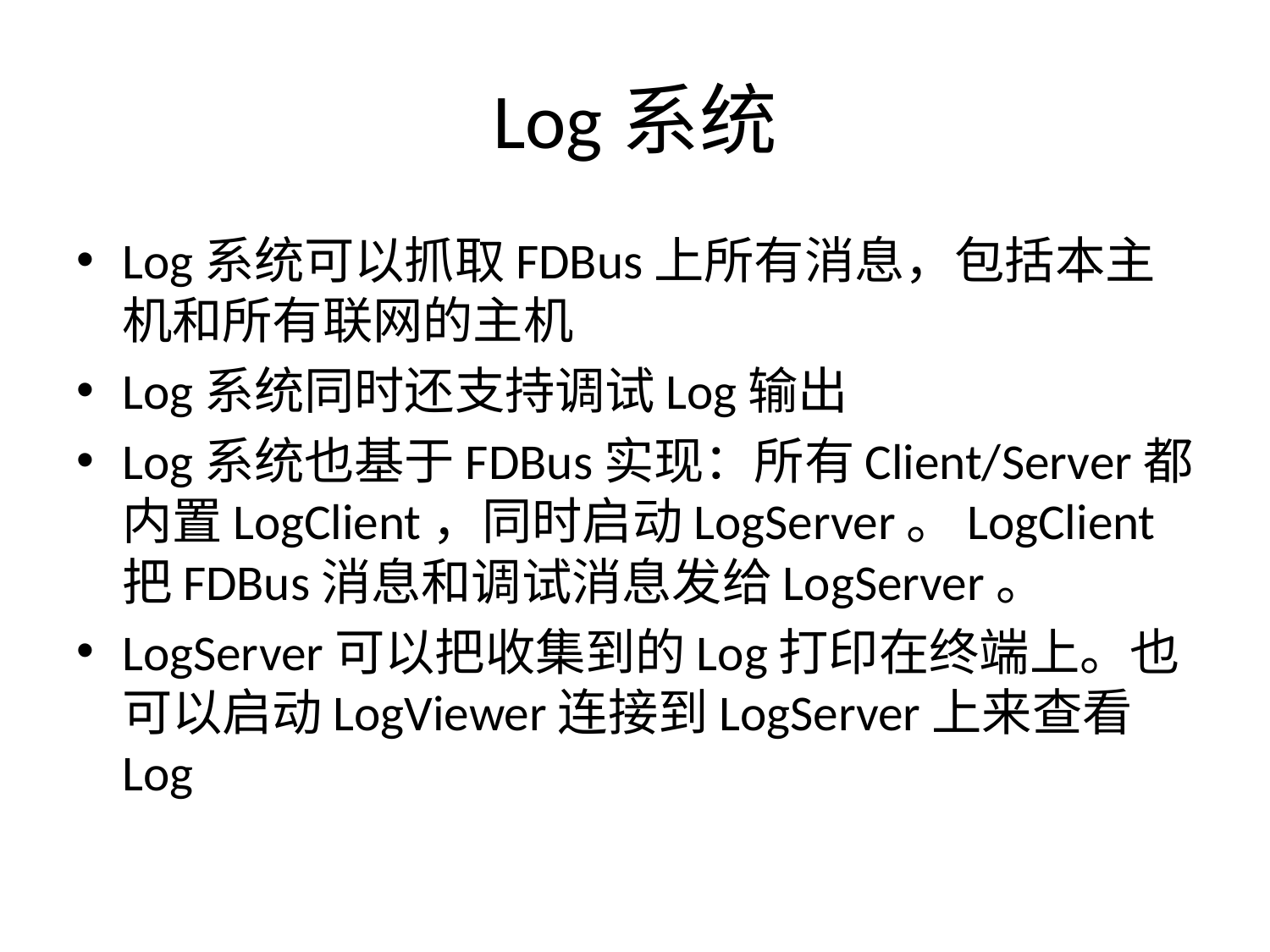

# Log系统
Log系统可以抓取FDBus上所有消息，包括本主机和所有联网的主机
Log系统同时还支持调试Log输出
Log系统也基于FDBus实现：所有Client/Server都内置LogClient，同时启动LogServer。LogClient把FDBus消息和调试消息发给LogServer。
LogServer可以把收集到的Log打印在终端上。也可以启动LogViewer连接到LogServer上来查看Log